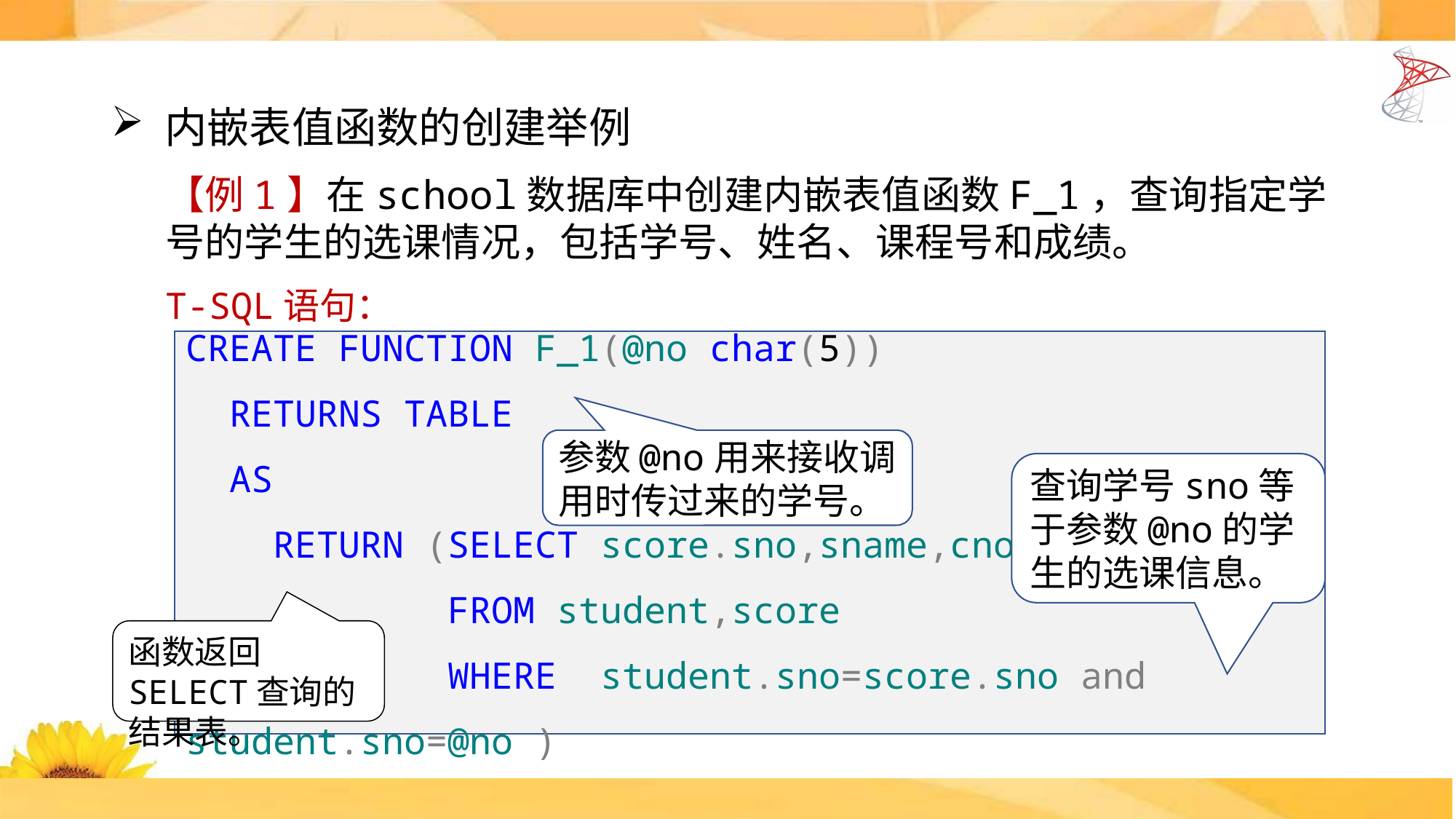

内嵌表值函数的创建举例
【例1】在school数据库中创建内嵌表值函数F_1，查询指定学号的学生的选课情况，包括学号、姓名、课程号和成绩。
T-SQL语句：

CREATE FUNCTION F_1(@no char(5))
  RETURNS TABLE
  AS
    RETURN (SELECT score.sno,sname,cno,degree
	       FROM student,score
	       WHERE  student.sno=score.sno and student.sno=@no )
参数@no用来接收调用时传过来的学号。
查询学号sno等于参数@no的学生的选课信息。
函数返回SELECT查询的结果表。